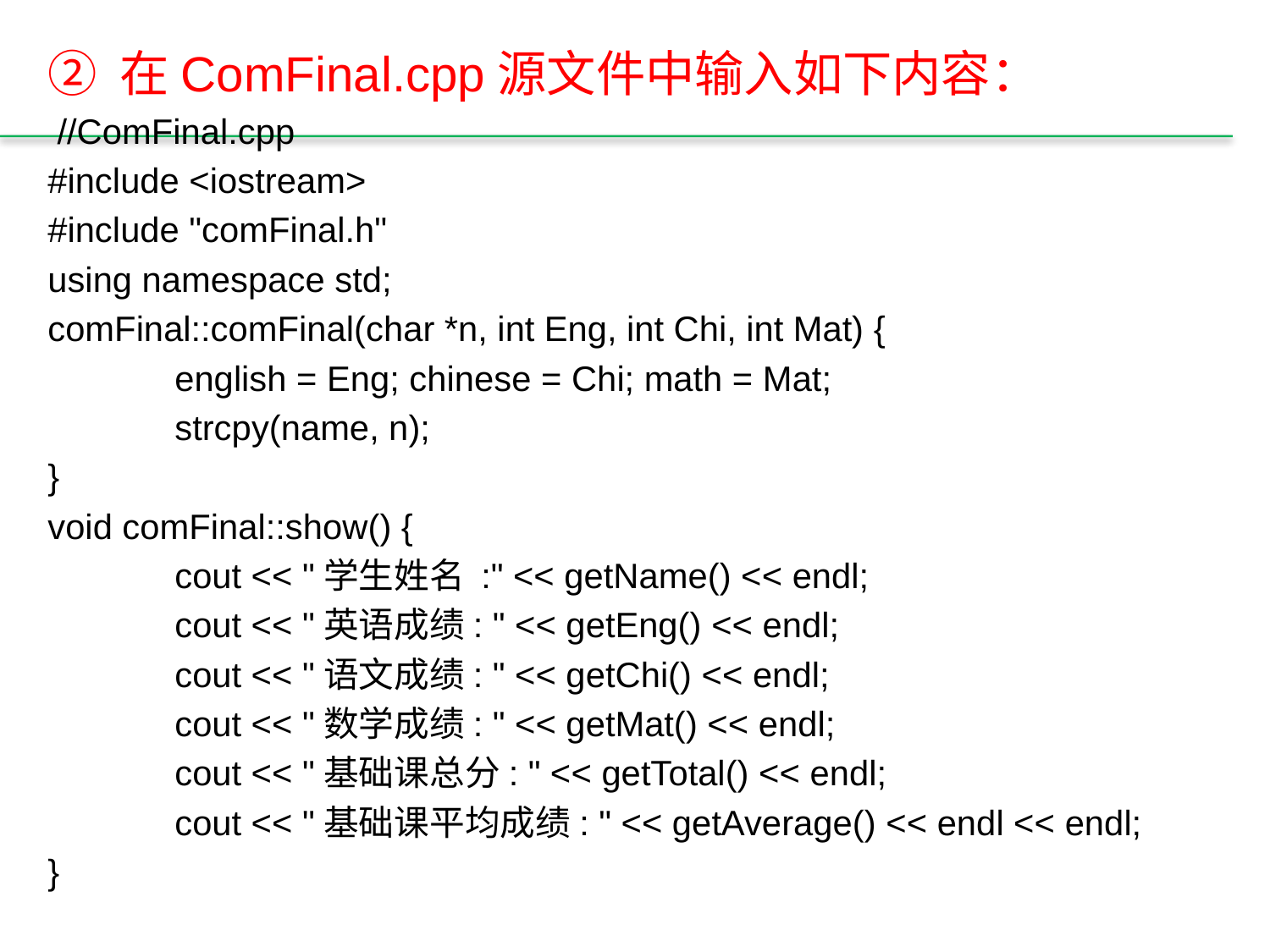

② 在ComFinal.cpp源文件中输入如下内容：
 //ComFinal.cpp
#include <iostream>
#include "comFinal.h"
using namespace std;
comFinal::comFinal(char *n, int Eng, int Chi, int Mat) {
	english = Eng; chinese = Chi; math = Mat;
	strcpy(name, n);
}
void comFinal::show() {
	cout << "学生姓名 :" << getName() << endl;
	cout << "英语成绩: " << getEng() << endl;
	cout << "语文成绩: " << getChi() << endl;
	cout << "数学成绩: " << getMat() << endl;
	cout << "基础课总分: " << getTotal() << endl;
	cout << "基础课平均成绩: " << getAverage() << endl << endl;
}